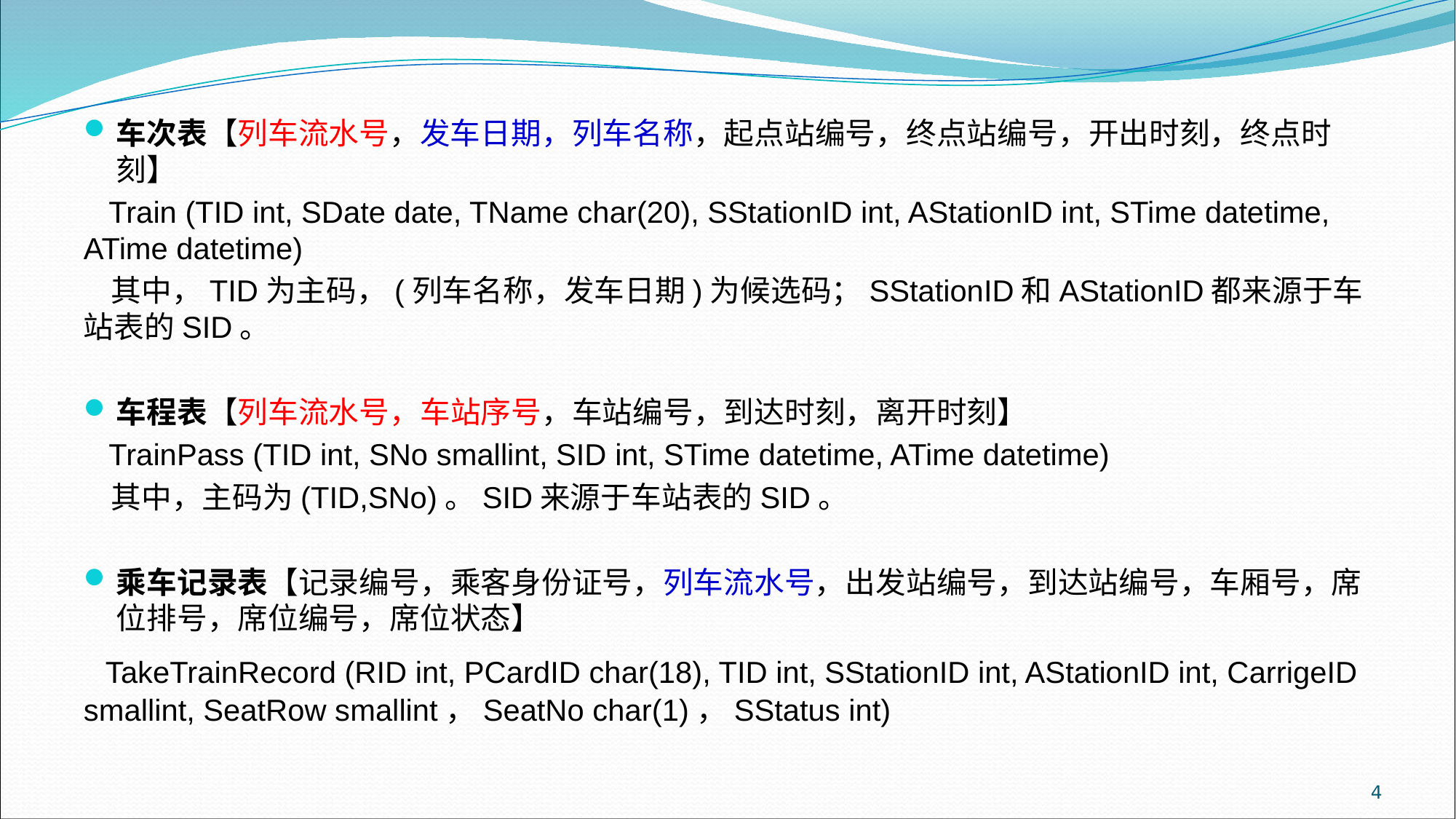

车次表【列车流水号，发车日期，列车名称，起点站编号，终点站编号，开出时刻，终点时刻】
   Train (TID int, SDate date, TName char(20), SStationID int, AStationID int, STime datetime, ATime datetime)
   其中，TID为主码，(列车名称，发车日期)为候选码；SStationID和AStationID都来源于车站表的SID。

车程表【列车流水号，车站序号，车站编号，到达时刻，离开时刻】
   TrainPass (TID int, SNo smallint, SID int, STime datetime, ATime datetime)
   其中，主码为(TID,SNo)。SID来源于车站表的SID。

乘车记录表【记录编号，乘客身份证号，列车流水号，出发站编号，到达站编号，车厢号，席位排号，席位编号，席位状态】
  TakeTrainRecord (RID int, PCardID char(18), TID int, SStationID int, AStationID int, CarrigeID smallint, SeatRow smallint，SeatNo char(1)，SStatus int)

4